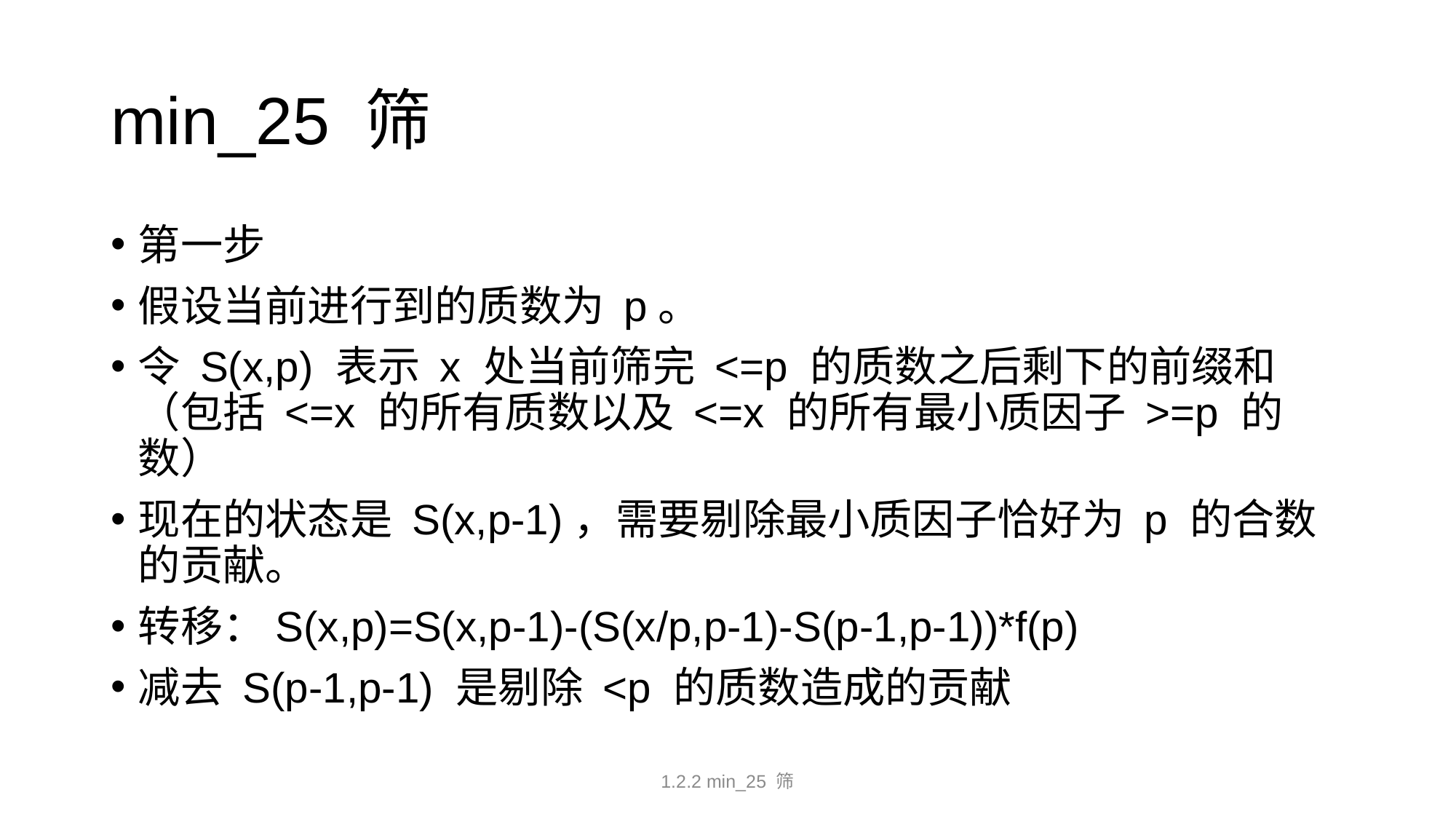

# min_25 筛
第一步
假设当前进行到的质数为 p。
令 S(x,p) 表示 x 处当前筛完 <=p 的质数之后剩下的前缀和（包括 <=x 的所有质数以及 <=x 的所有最小质因子 >=p 的数）
现在的状态是 S(x,p-1)，需要剔除最小质因子恰好为 p 的合数的贡献。
转移：S(x,p)=S(x,p-1)-(S(x/p,p-1)-S(p-1,p-1))*f(p)
减去 S(p-1,p-1) 是剔除 <p 的质数造成的贡献
1.2.2 min_25 筛